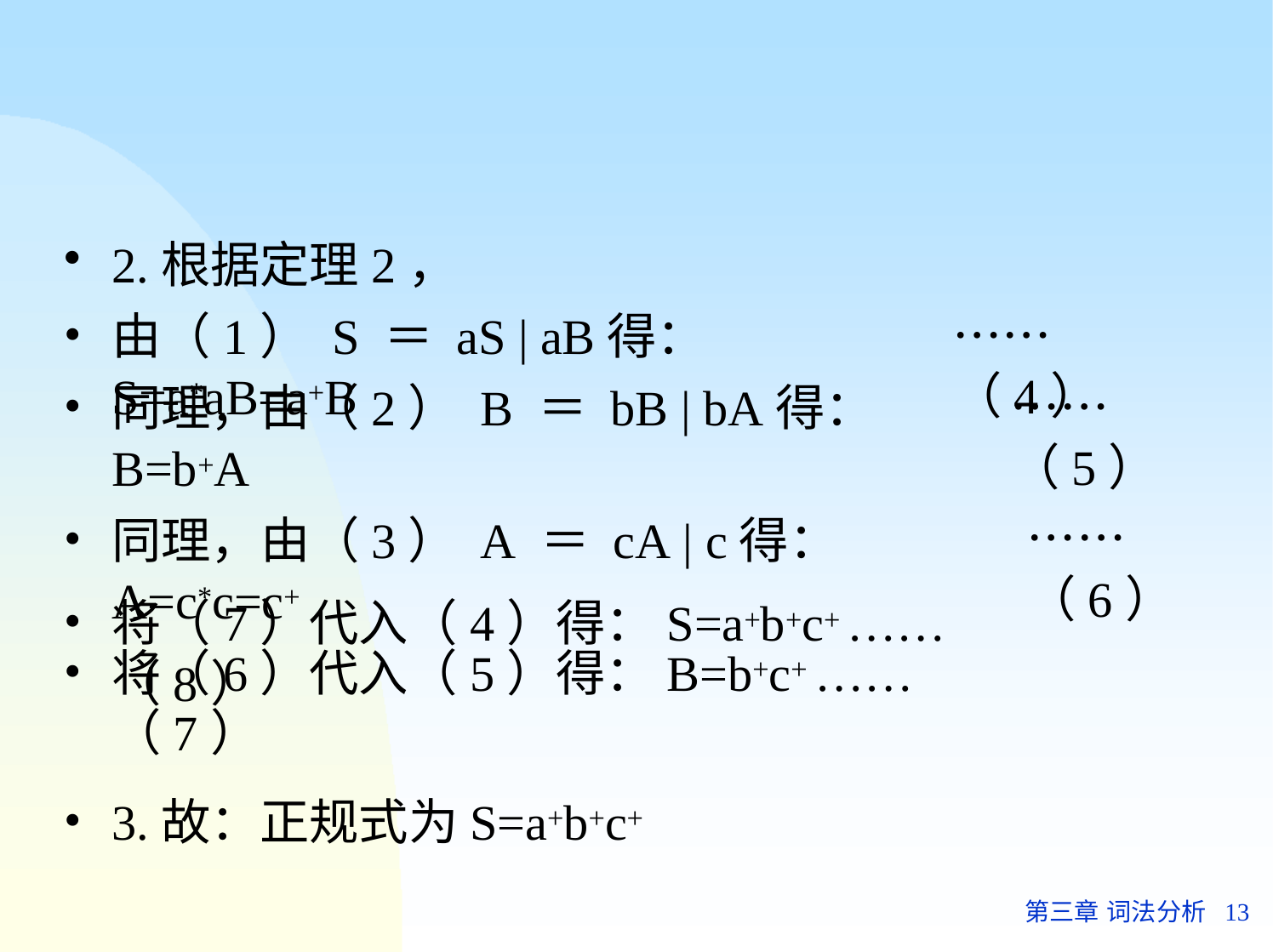

2.根据定理2，
由（1） S ＝ aS | aB得： S=a*aB=a+B
……（4）
同理，由（2） B ＝ bB | bA得： B=b+A
同理，由（3） A ＝ cA | c得： A=c*c=c+
将（6）代入（5）得：B=b+c+ ……（7）
……（5）
……（6）
将（7）代入（4）得：S=a+b+c+ ……（8）

3.故：正规式为S=a+b+c+
第三章 词法分析	13